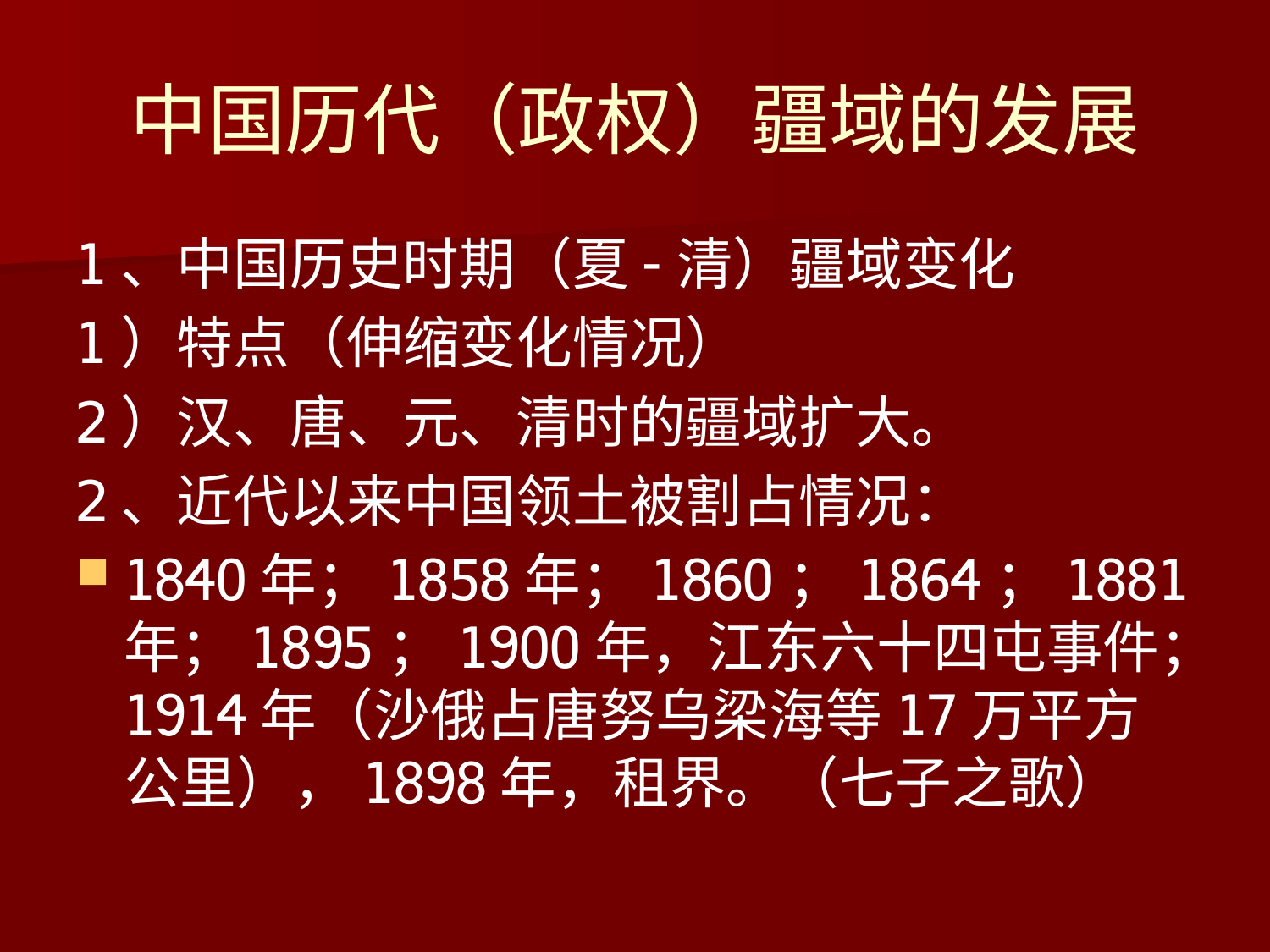

# 中国历代（政权）疆域的发展
1、中国历史时期（夏-清）疆域变化
1）特点（伸缩变化情况）
2）汉、唐、元、清时的疆域扩大。
2、近代以来中国领土被割占情况：
1840年；1858年；1860；1864；1881年；1895；1900年，江东六十四屯事件；1914年（沙俄占唐努乌梁海等17万平方公里），1898年，租界。（七子之歌）